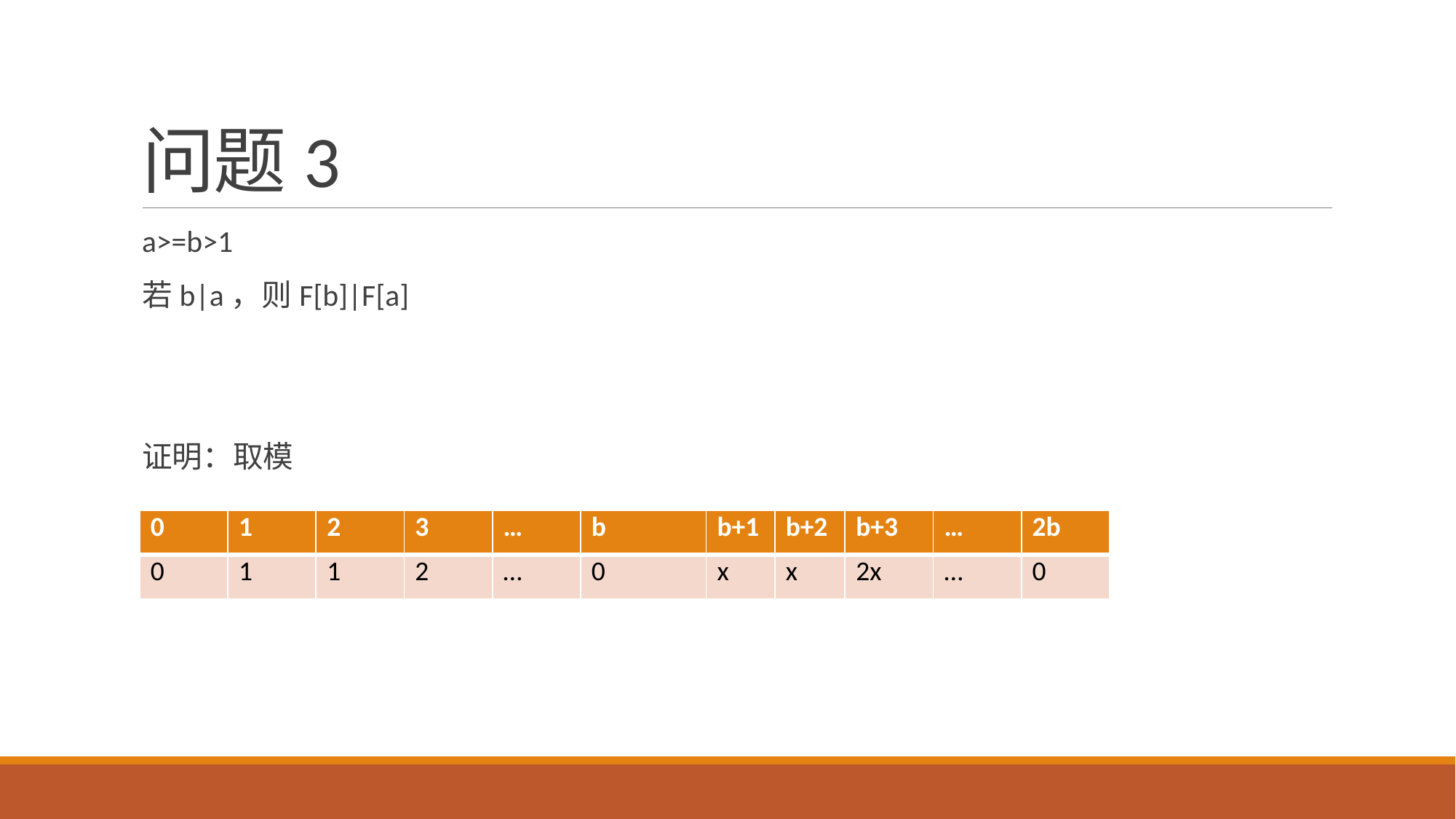

# 问题3
a>=b>1
若b|a，则F[b]|F[a]

证明：取模

| 0 | 1 | 2 | 3 | … | b | b+1 | b+2 | b+3 | … | 2b |
| --- | --- | --- | --- | --- | --- | --- | --- | --- | --- | --- |
| 0 | 1 | 1 | 2 | … | 0 | x | x | 2x | … | 0 |